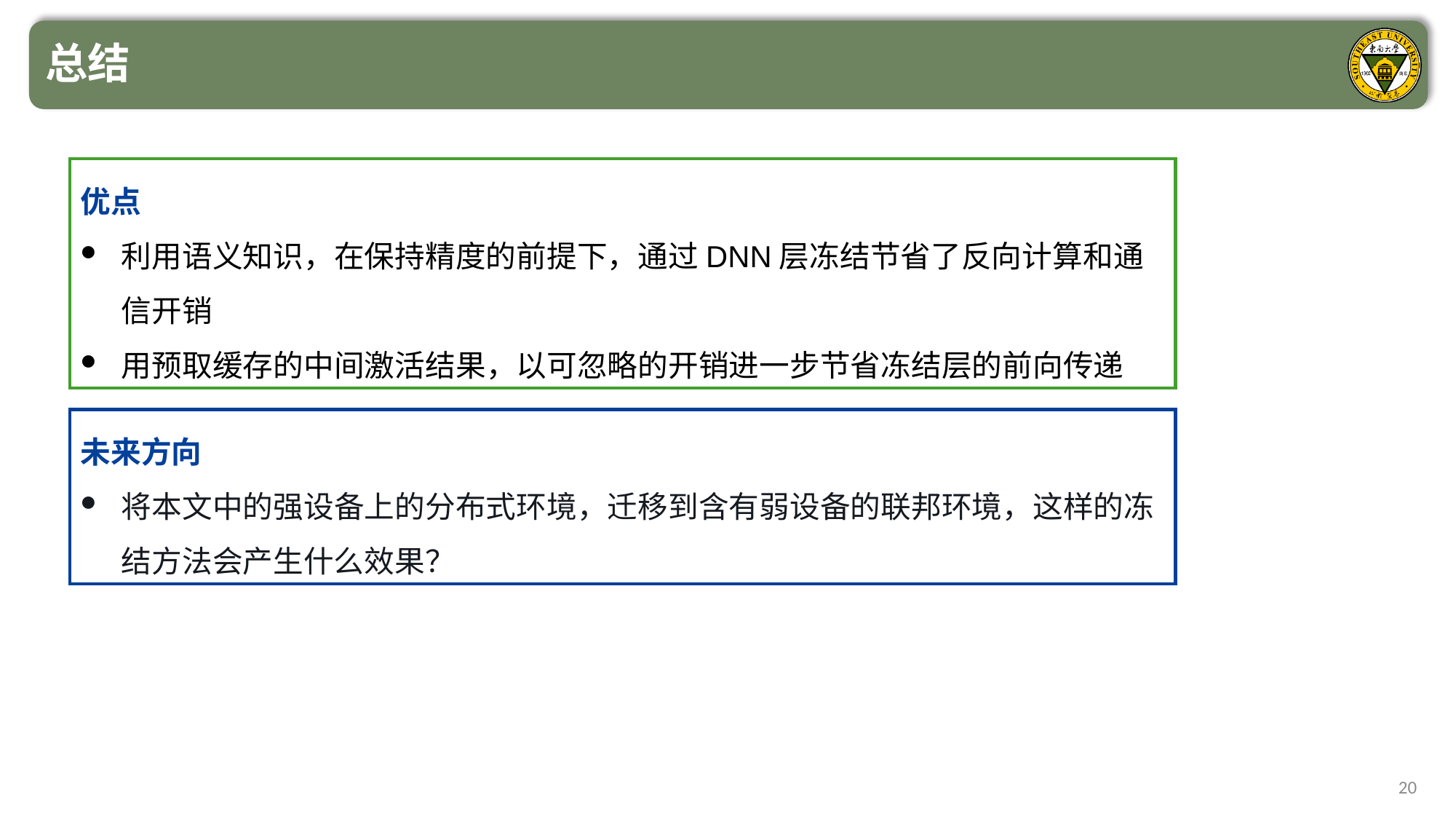

总结
优点
利用语义知识，在保持精度的前提下，通过DNN层冻结节省了反向计算和通信开销
用预取缓存的中间激活结果，以可忽略的开销进一步节省冻结层的前向传递
未来方向
将本文中的强设备上的分布式环境，迁移到含有弱设备的联邦环境，这样的冻结方法会产生什么效果？
20